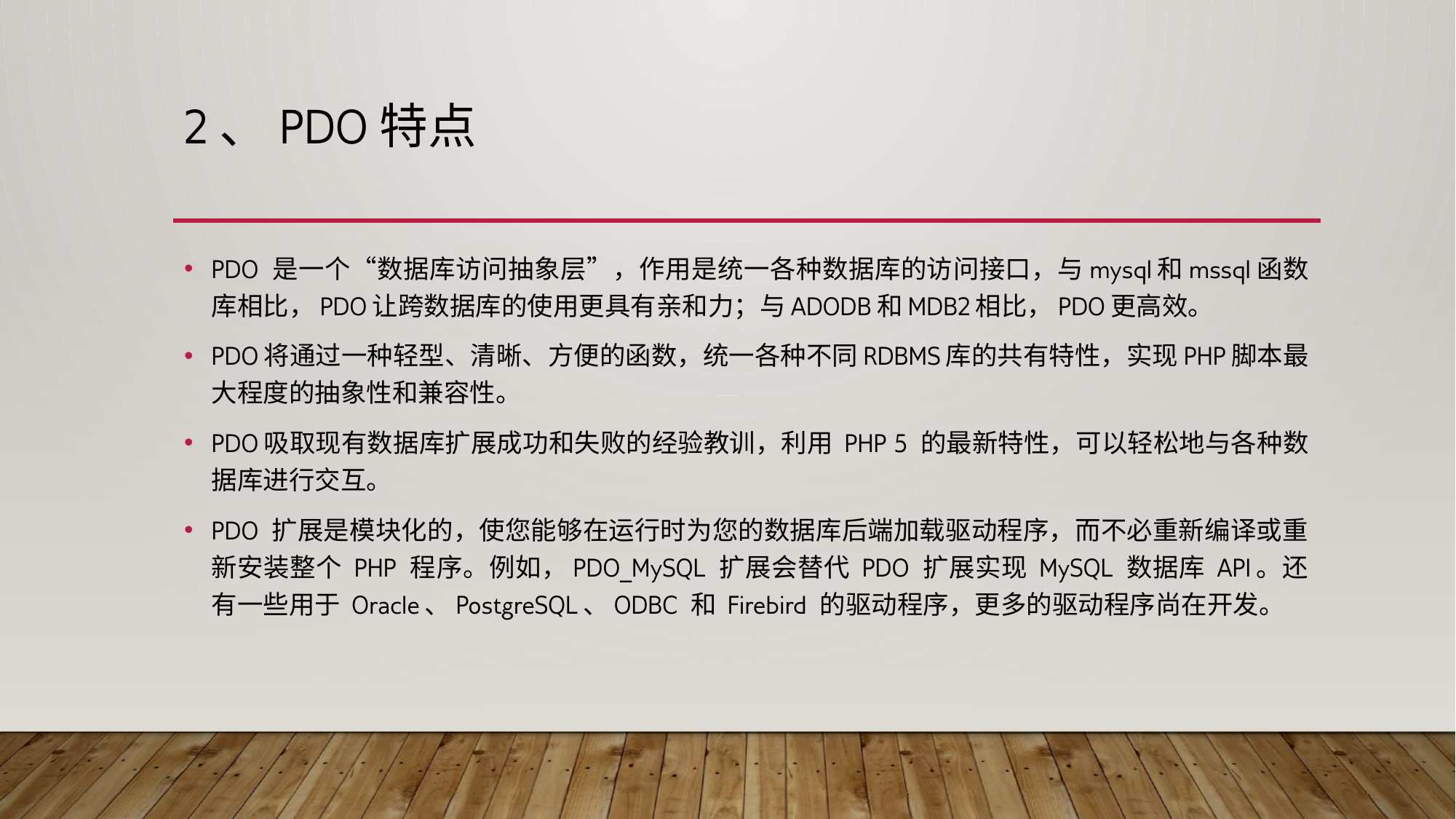

# 2、PDO特点
PDO 是一个“数据库访问抽象层”，作用是统一各种数据库的访问接口，与mysql和mssql函数库相比，PDO让跨数据库的使用更具有亲和力；与ADODB和MDB2相比，PDO更高效。
PDO将通过一种轻型、清晰、方便的函数，统一各种不同RDBMS库的共有特性，实现PHP脚本最大程度的抽象性和兼容性。
PDO吸取现有数据库扩展成功和失败的经验教训，利用 PHP 5 的最新特性，可以轻松地与各种数据库进行交互。
PDO 扩展是模块化的，使您能够在运行时为您的数据库后端加载驱动程序，而不必重新编译或重新安装整个 PHP 程序。例如，PDO_MySQL 扩展会替代 PDO 扩展实现 MySQL 数据库 API。还有一些用于 Oracle、PostgreSQL、ODBC 和 Firebird 的驱动程序，更多的驱动程序尚在开发。